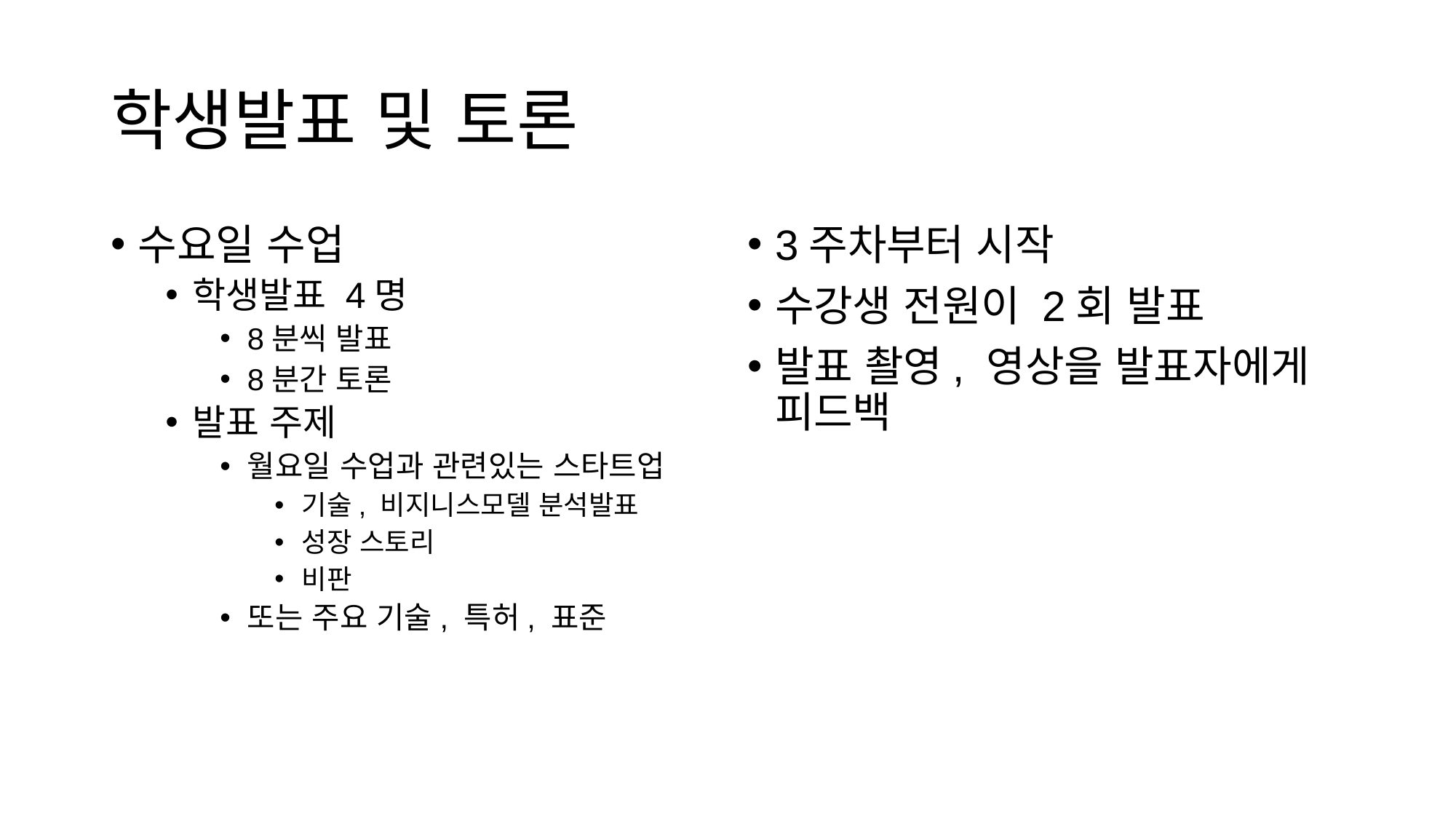

# 학생발표 및 토론
수요일 수업
학생발표 4명
8분씩 발표
8분간 토론
발표 주제
월요일 수업과 관련있는 스타트업
기술, 비지니스모델 분석발표
성장 스토리
비판
또는 주요 기술, 특허, 표준

3주차부터 시작
수강생 전원이 2회 발표
발표 촬영, 영상을 발표자에게 피드백